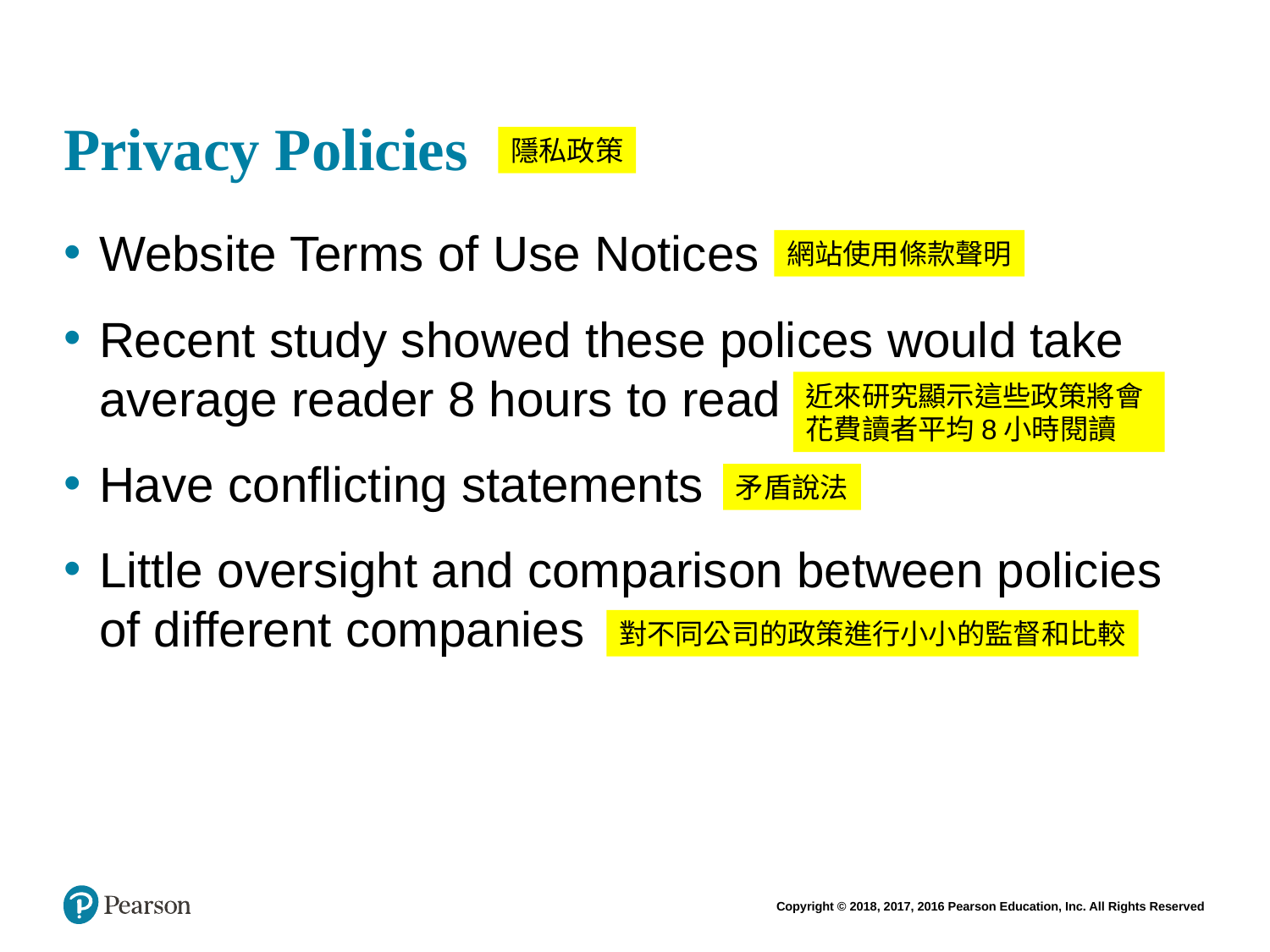

# Privacy Policies
隱私政策
Website Terms of Use Notices
Recent study showed these polices would take average reader 8 hours to read
Have conflicting statements
Little oversight and comparison between policies of different companies
網站使用條款聲明
近來研究顯示這些政策將會花費讀者平均8小時閱讀
矛盾說法
對不同公司的政策進行小小的監督和比較